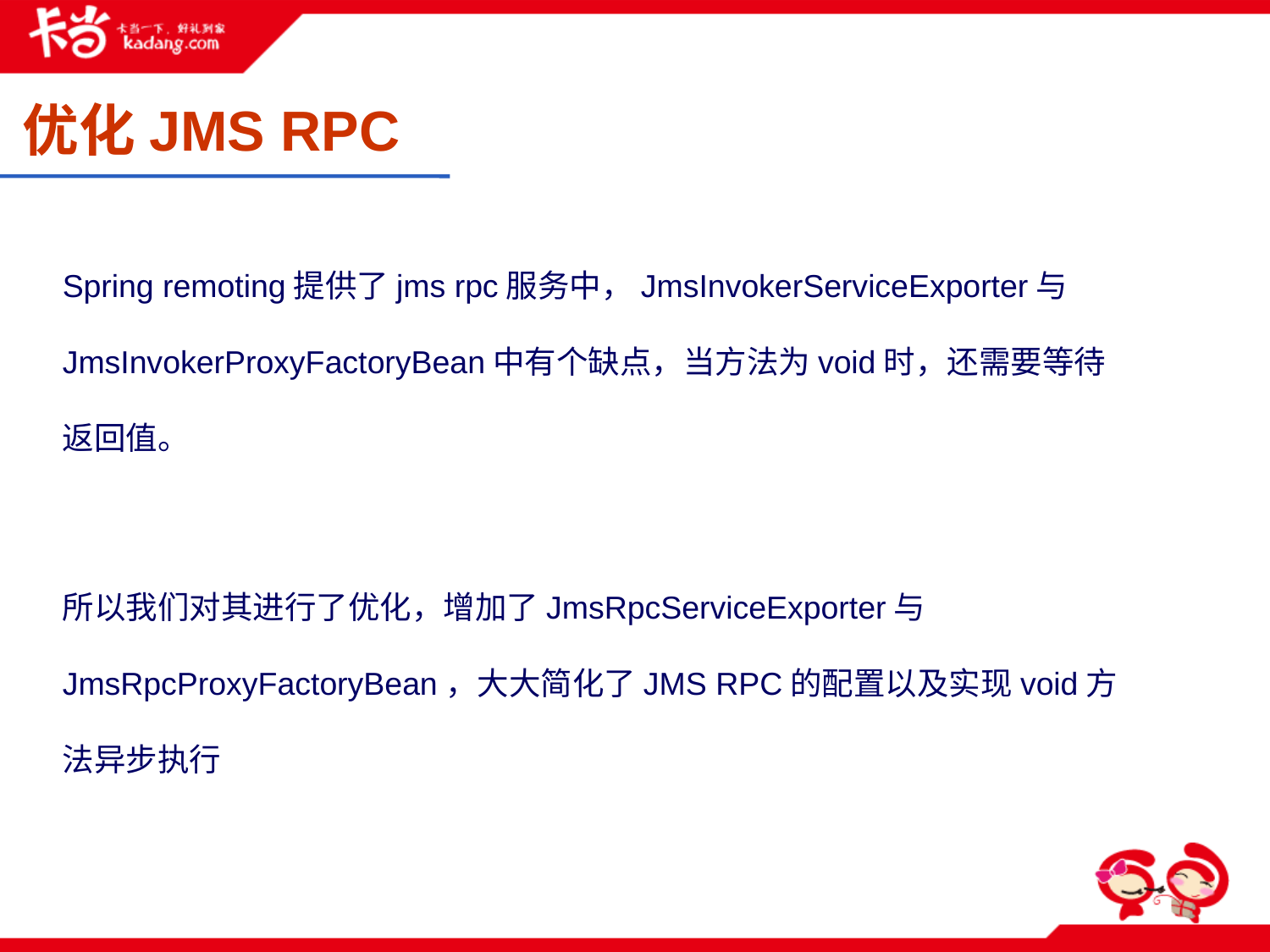

# 优化JMS RPC
Spring remoting提供了jms rpc服务中，JmsInvokerServiceExporter与JmsInvokerProxyFactoryBean中有个缺点，当方法为void时，还需要等待返回值。

所以我们对其进行了优化，增加了JmsRpcServiceExporter与JmsRpcProxyFactoryBean，大大简化了JMS RPC的配置以及实现void方法异步执行